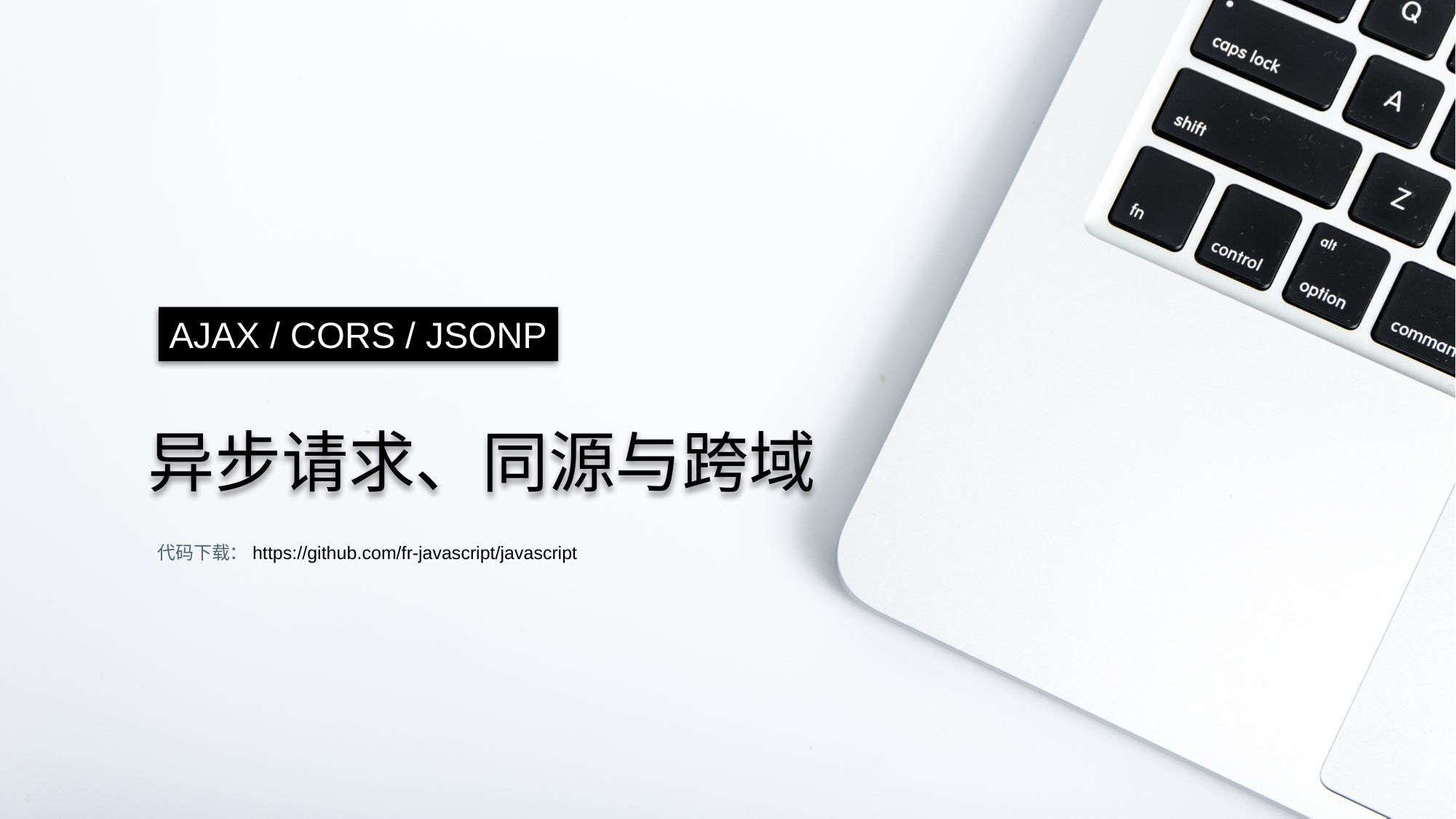

AJAX / CORS / JSONP
异步请求、同源与跨域
代码下载：https://github.com/fr-javascript/javascript